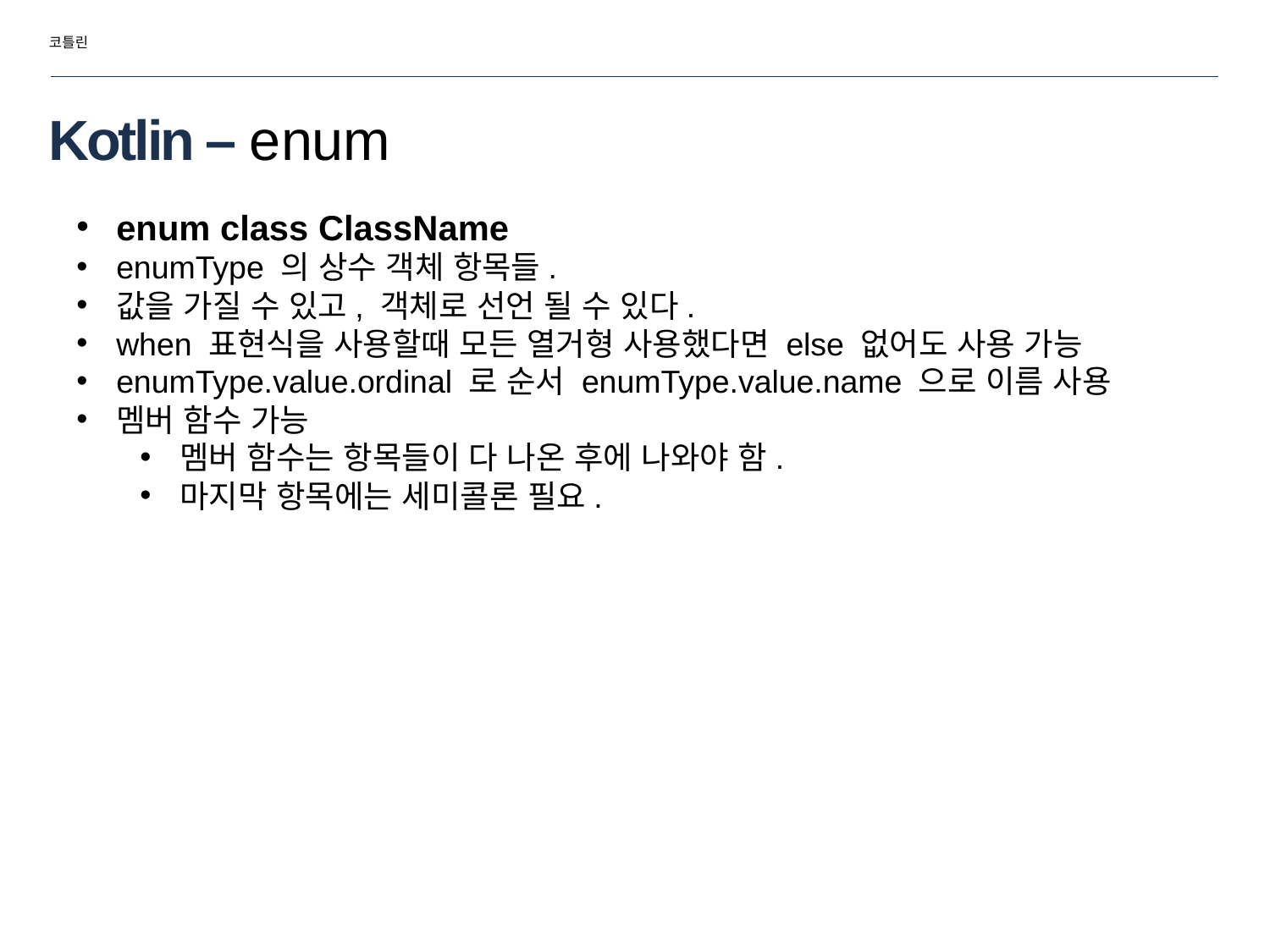

코틀린
# Kotlin – enum

enum class ClassName
enumType 의 상수 객체 항목들.
값을 가질 수 있고, 객체로 선언 될 수 있다.
when 표현식을 사용할때 모든 열거형 사용했다면 else 없어도 사용 가능
enumType.value.ordinal 로 순서 enumType.value.name 으로 이름 사용
멤버 함수 가능
멤버 함수는 항목들이 다 나온 후에 나와야 함.
마지막 항목에는 세미콜론 필요.